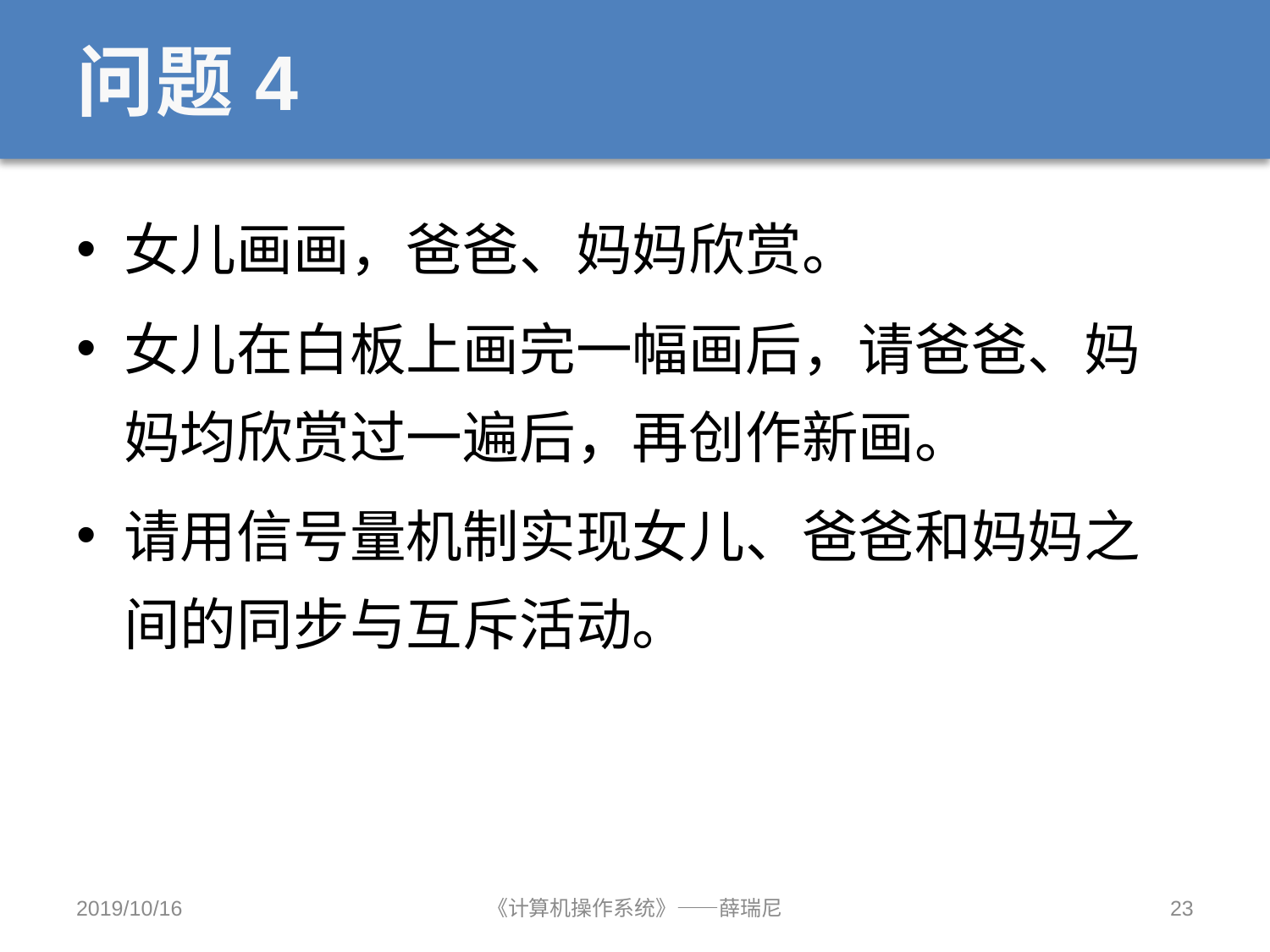

# 问题4
女儿画画，爸爸、妈妈欣赏。
女儿在白板上画完一幅画后，请爸爸、妈妈均欣赏过一遍后，再创作新画。
请用信号量机制实现女儿、爸爸和妈妈之间的同步与互斥活动。
2019/10/16
《计算机操作系统》——薛瑞尼
23